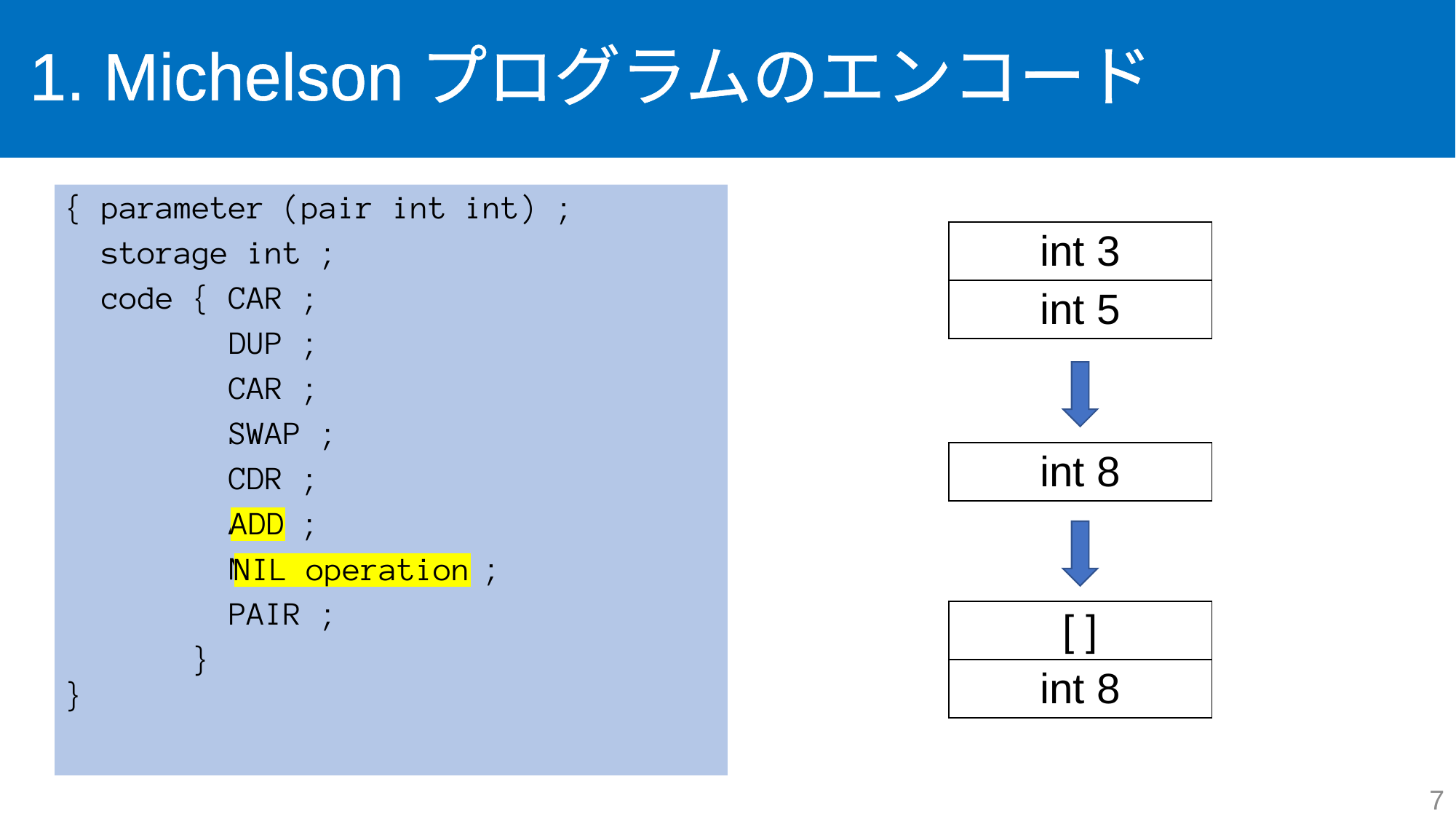

# 1. Michelsonプログラムのエンコード
{ parameter (pair int int) ;
  storage int ;
  code { CAR ;
         DUP ;
         CAR ;
         SWAP ;
         CDR ;
         ADD ;
         NIL operation ;
         PAIR ;
       }
}
| int 3 |
| --- |
| int 5 |

| int 8 |
| --- |
ADD

NIL operation
| [ ] |
| --- |
| int 8 |
7